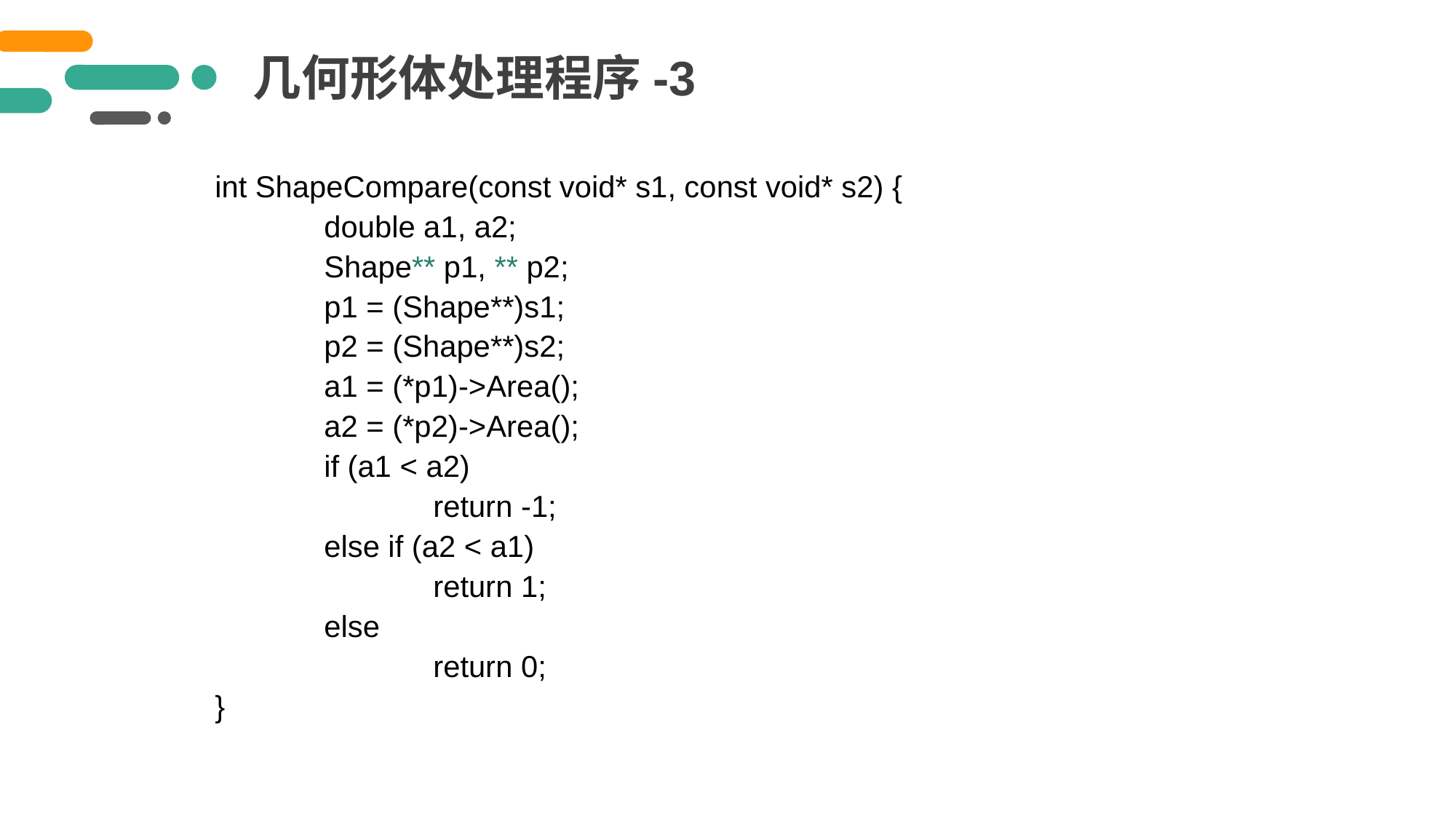

几何形体处理程序-3
int ShapeCompare(const void* s1, const void* s2) {
	double a1, a2;
	Shape** p1, ** p2;
	p1 = (Shape**)s1;
	p2 = (Shape**)s2;
	a1 = (*p1)->Area();
	a2 = (*p2)->Area();
	if (a1 < a2)
		return -1;
	else if (a2 < a1)
		return 1;
	else
		return 0;
}